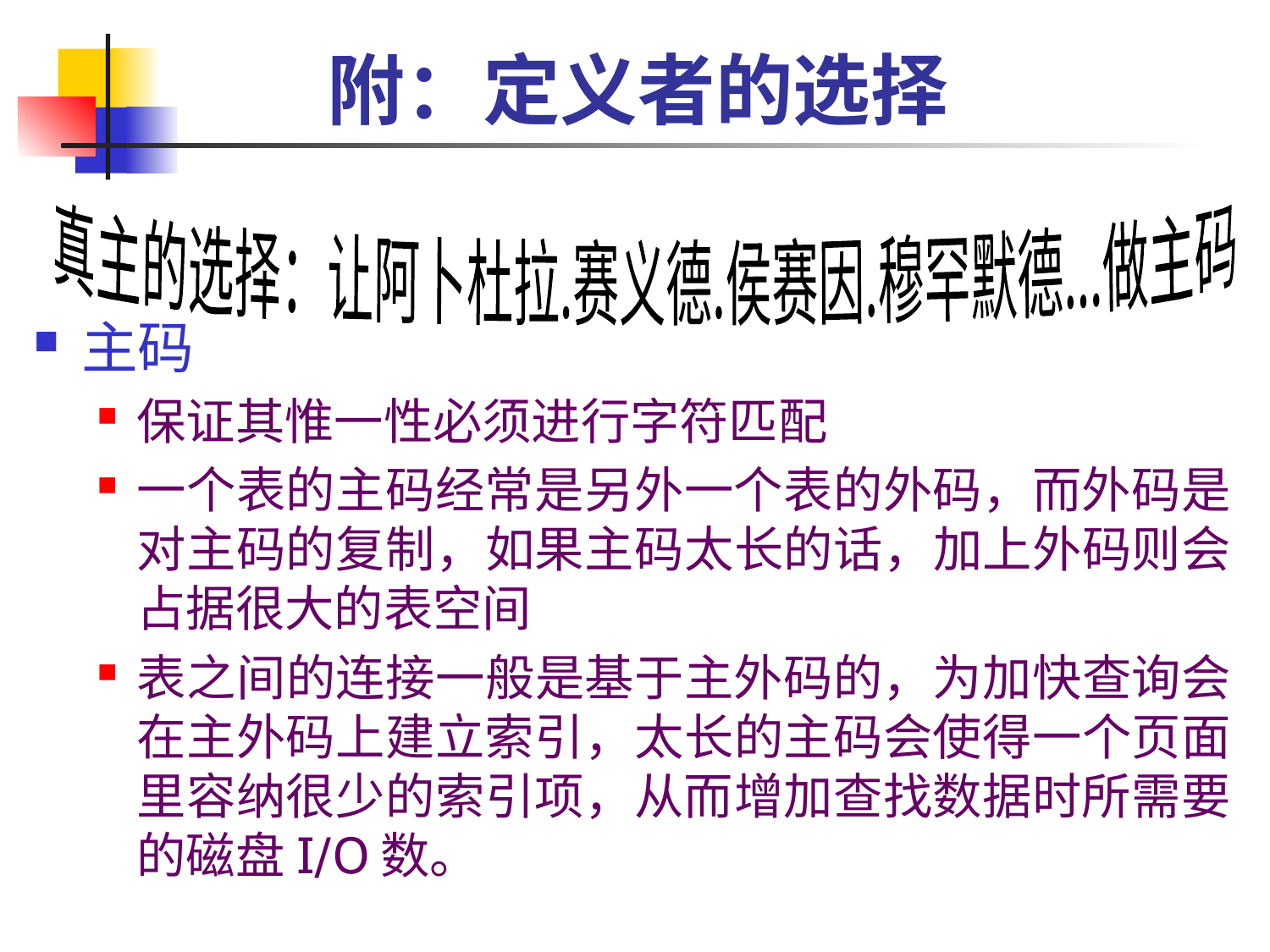

# 附：定义者的选择
真主的选择：让阿卜杜拉.赛义德.侯赛因.穆罕默德...做主码
主码
保证其惟一性必须进行字符匹配
一个表的主码经常是另外一个表的外码，而外码是对主码的复制，如果主码太长的话，加上外码则会占据很大的表空间
表之间的连接一般是基于主外码的，为加快查询会在主外码上建立索引，太长的主码会使得一个页面里容纳很少的索引项，从而增加查找数据时所需要的磁盘I/O数。